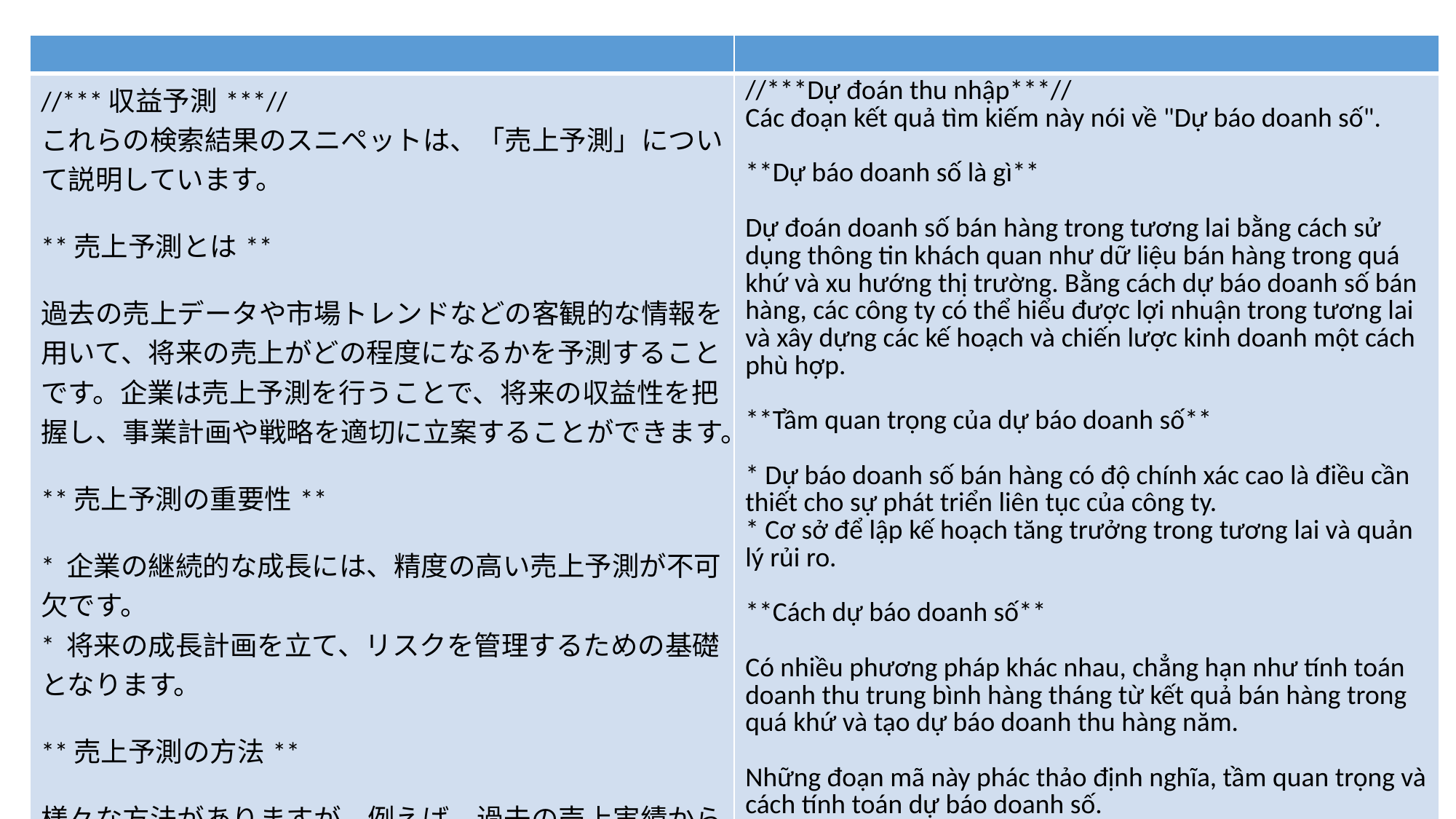

|  |  |
| --- | --- |
| //\*\*\*収益予測\*\*\*// これらの検索結果のスニペットは、「売上予測」について説明しています。 \*\*売上予測とは\*\* 過去の売上データや市場トレンドなどの客観的な情報を用いて、将来の売上がどの程度になるかを予測することです。企業は売上予測を行うことで、将来の収益性を把握し、事業計画や戦略を適切に立案することができます。 \*\*売上予測の重要性\*\* \* 企業の継続的な成長には、精度の高い売上予測が不可欠です。 \* 将来の成長計画を立て、リスクを管理するための基礎となります。 \*\*売上予測の方法\*\* 様々な方法がありますが、例えば、過去の売上実績から月平均売上を計算し、年間の売上予測を立てる方法などがあります。 これらのスニペットは、売上予測の定義、重要性、計算方法について概説しています。 SOURCE: 売上予測とは？重要性や立て方を紹介 (具体例付きテンプレート) [2024] • Asana, https://asana.com/ja/resources/sales-forecast-template | //\*\*\*Dự đoán thu nhập\*\*\*// Các đoạn kết quả tìm kiếm này nói về "Dự báo doanh số". \*\*Dự báo doanh số là gì\*\* Dự đoán doanh số bán hàng trong tương lai bằng cách sử dụng thông tin khách quan như dữ liệu bán hàng trong quá khứ và xu hướng thị trường. Bằng cách dự báo doanh số bán hàng, các công ty có thể hiểu được lợi nhuận trong tương lai và xây dựng các kế hoạch và chiến lược kinh doanh một cách phù hợp. \*\*Tầm quan trọng của dự báo doanh số\*\* \* Dự báo doanh số bán hàng có độ chính xác cao là điều cần thiết cho sự phát triển liên tục của công ty. \* Cơ sở để lập kế hoạch tăng trưởng trong tương lai và quản lý rủi ro. \*\*Cách dự báo doanh số\*\* Có nhiều phương pháp khác nhau, chẳng hạn như tính toán doanh thu trung bình hàng tháng từ kết quả bán hàng trong quá khứ và tạo dự báo doanh thu hàng năm. Những đoạn mã này phác thảo định nghĩa, tầm quan trọng và cách tính toán dự báo doanh số. NGUỒN: Dự báo bán hàng là gì? Giới thiệu tầm quan trọng và cách thiết lập (mẫu có ví dụ cụ thể) [2024] • Asana, https://asana.com/ja/resources/sale-forecast-template |